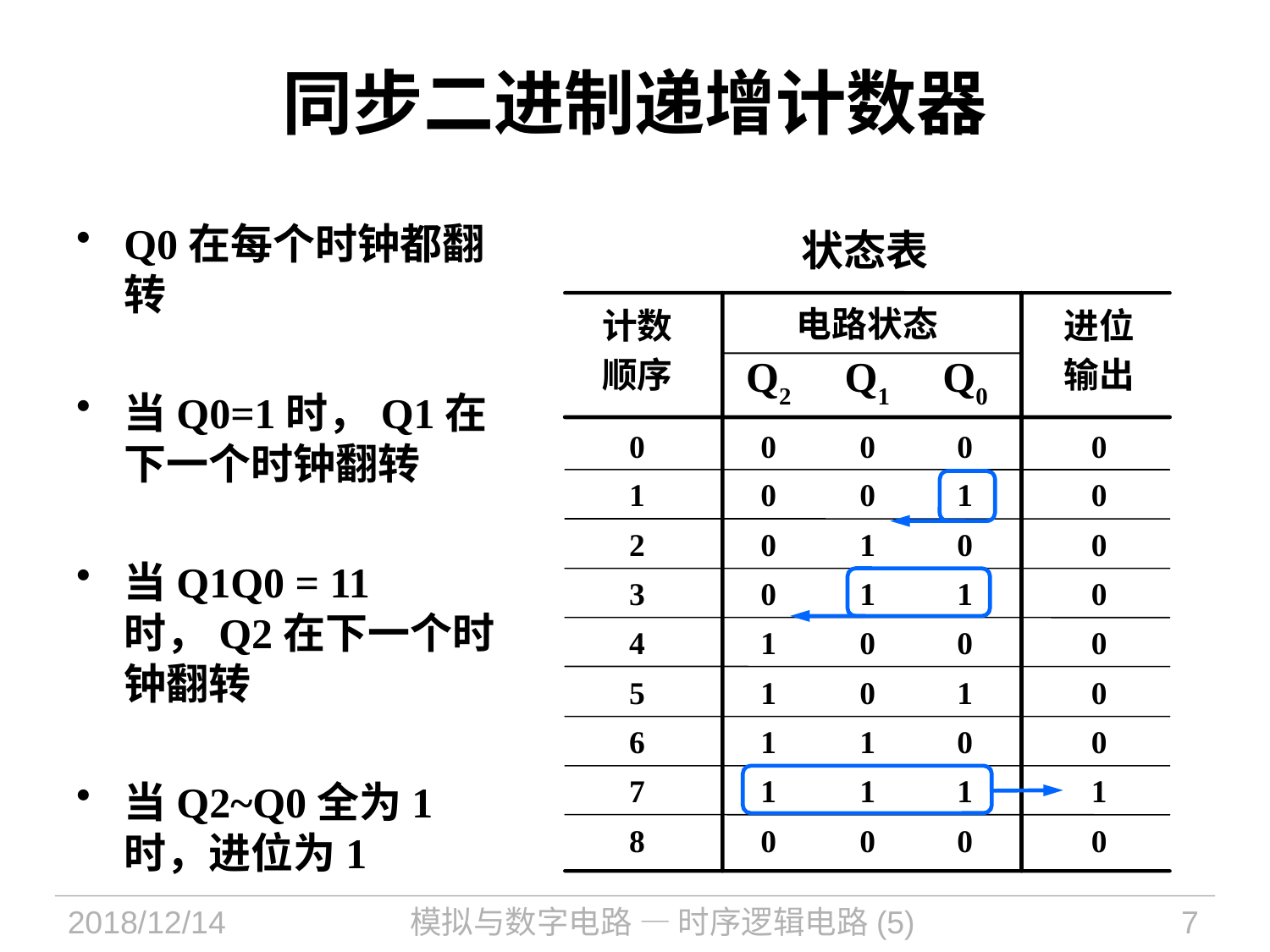

# 同步二进制递增计数器
Q0在每个时钟都翻转

当Q0=1时，Q1在下一个时钟翻转

当Q1Q0 = 11时，Q2在下一个时钟翻转

当Q2~Q0全为1时，进位为1
状态表

电路状态

计数
顺序
进位
输出
Q2
Q1
Q0

0
0
0
0
0

1
0
0
1
0
2
0
1
0
0

3
0
1
1
0
4
1
0
0
0
5
1
0
1
0
6
1
1
0
0

7
1
1
1
1
8
0
0
0
0
2018/12/14
模拟与数字电路 — 时序逻辑电路(5)
7